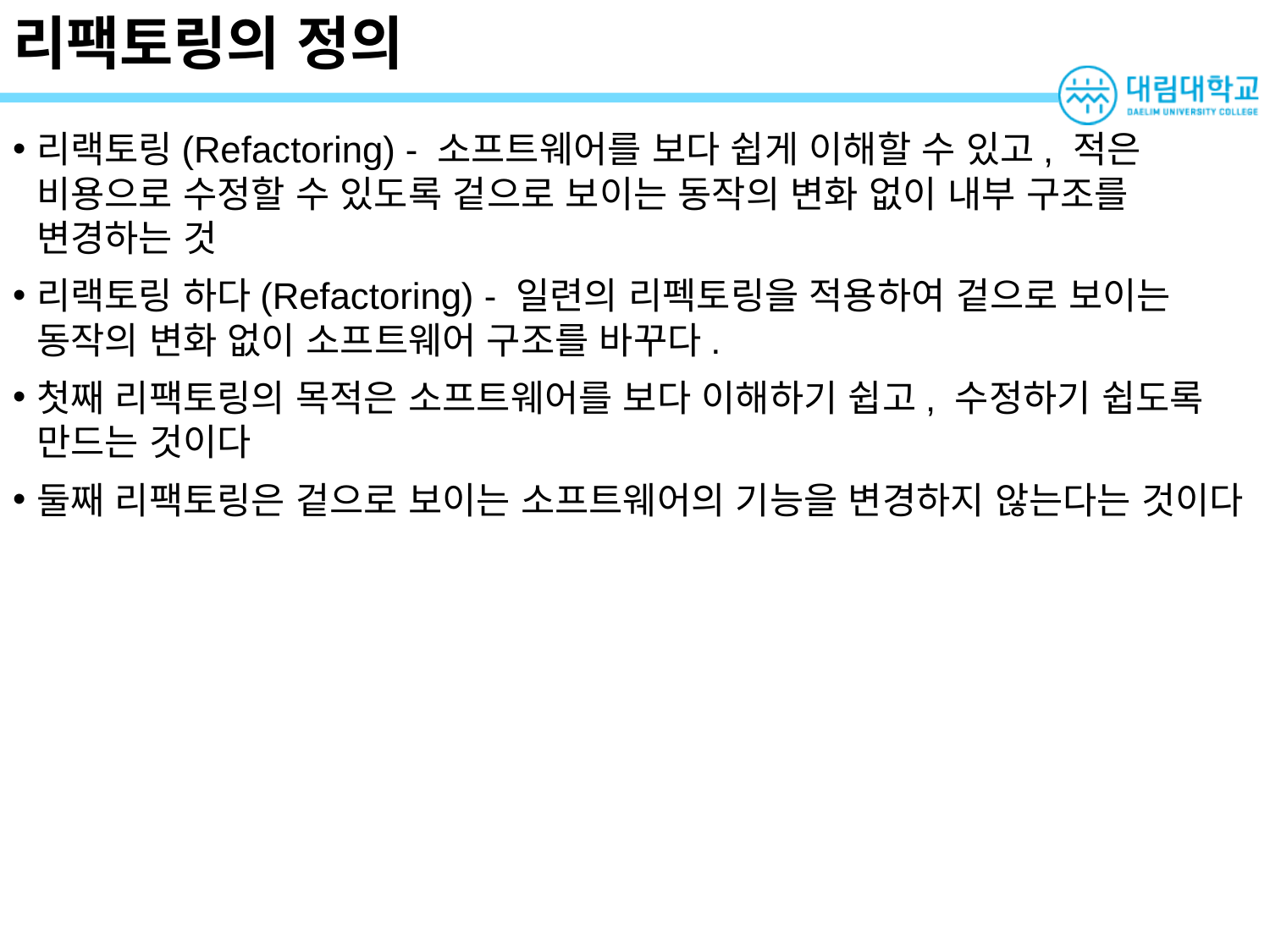

# 리팩토링의 정의
리랙토링(Refactoring) - 소프트웨어를 보다 쉽게 이해할 수 있고, 적은 비용으로 수정할 수 있도록 겉으로 보이는 동작의 변화 없이 내부 구조를 변경하는 것
리랙토링 하다(Refactoring) - 일련의 리펙토링을 적용하여 겉으로 보이는 동작의 변화 없이 소프트웨어 구조를 바꾸다.
첫째 리팩토링의 목적은 소프트웨어를 보다 이해하기 쉽고, 수정하기 쉽도록 만드는 것이다
둘째 리팩토링은 겉으로 보이는 소프트웨어의 기능을 변경하지 않는다는 것이다